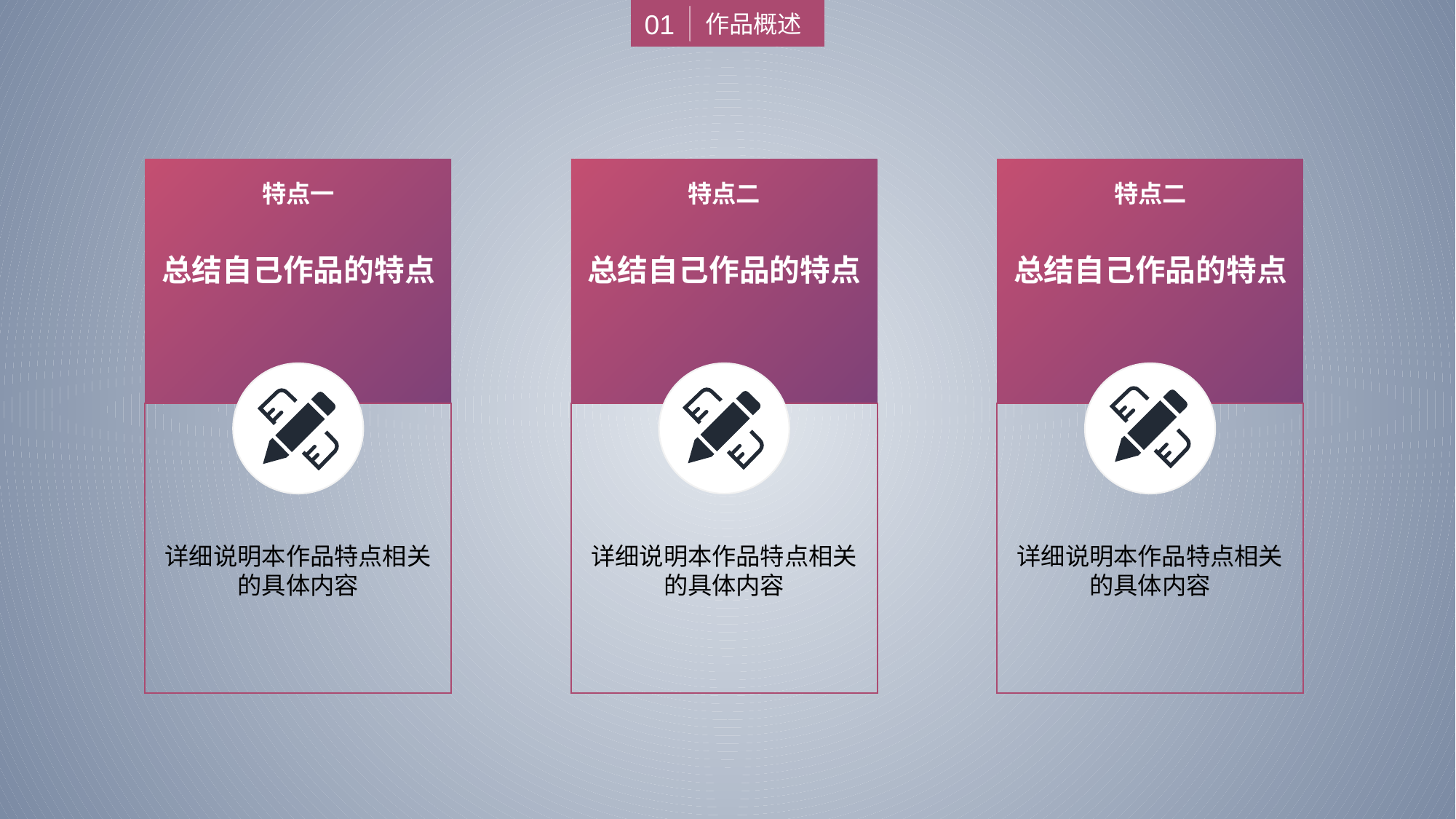

01
作品概述

特点一
特点二
特点二
总结自己作品的特点
总结自己作品的特点
总结自己作品的特点

详细说明本作品特点相关
的具体内容
详细说明本作品特点相关
的具体内容
详细说明本作品特点相关
的具体内容